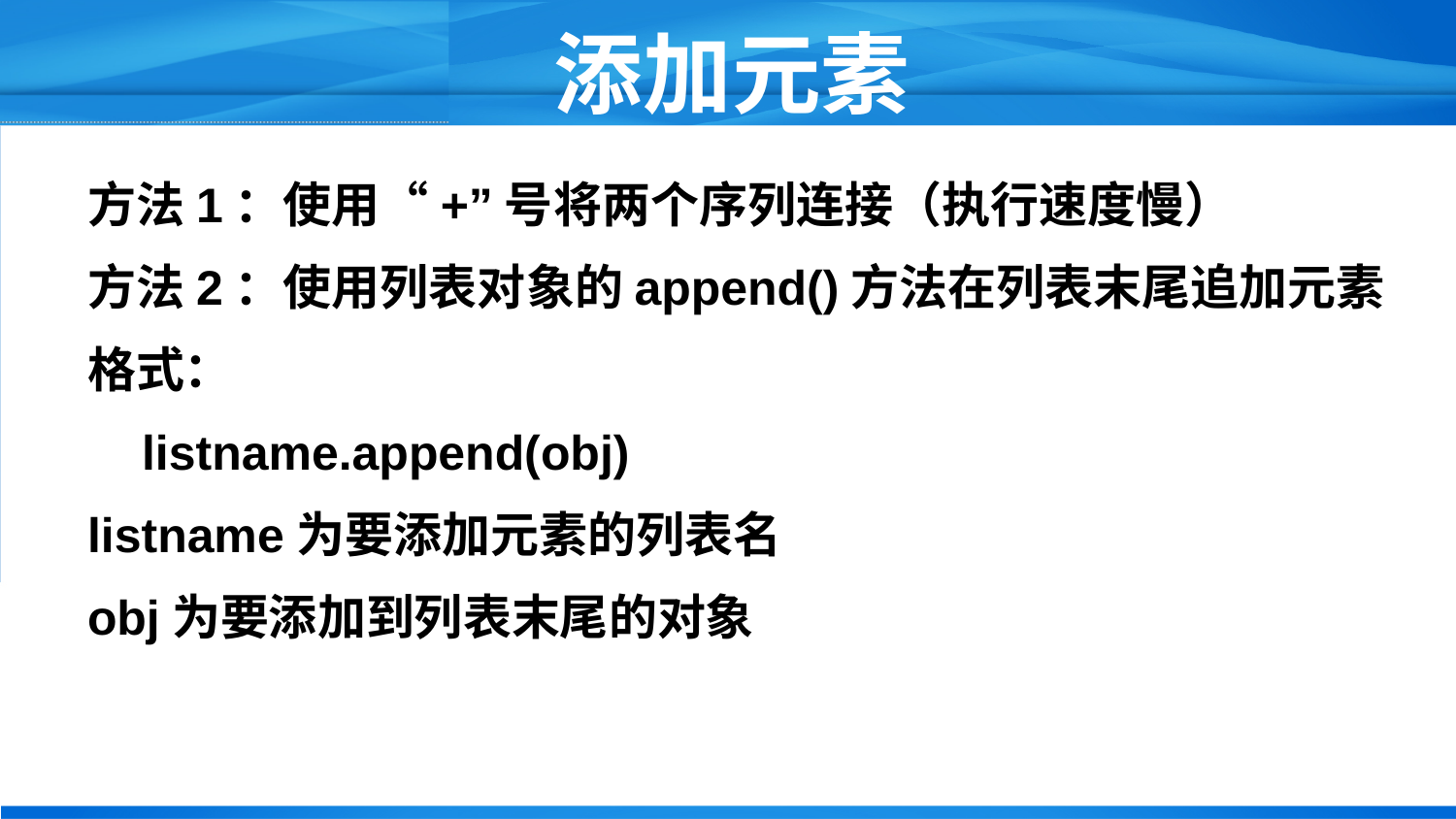

# 添加元素
方法1：使用“+”号将两个序列连接（执行速度慢）
方法2：使用列表对象的append()方法在列表末尾追加元素
格式：
    listname.append(obj)
listname为要添加元素的列表名
obj为要添加到列表末尾的对象